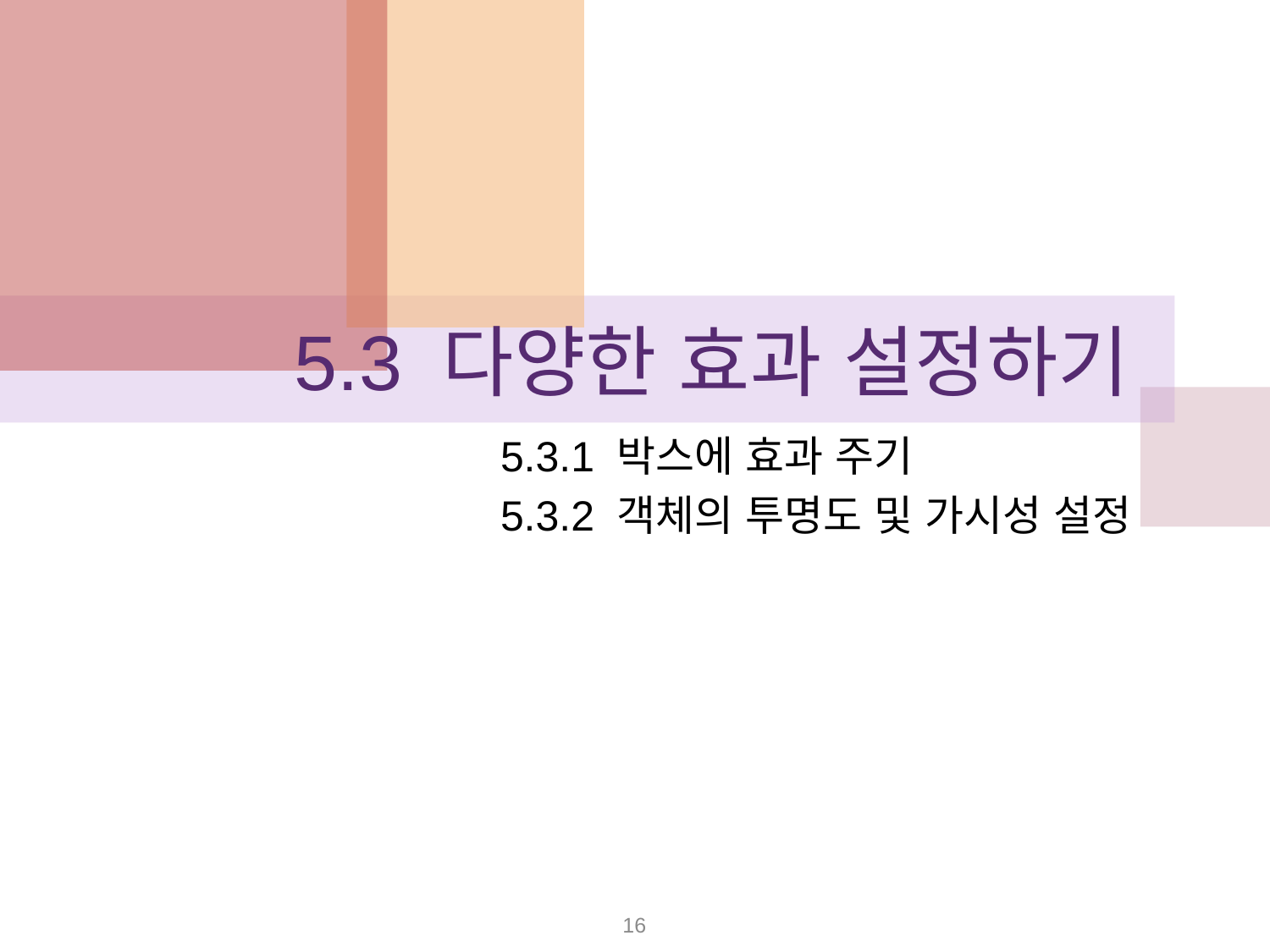

# 5.3 다양한 효과 설정하기
5.3.1 박스에 효과 주기
5.3.2 객체의 투명도 및 가시성 설정
16